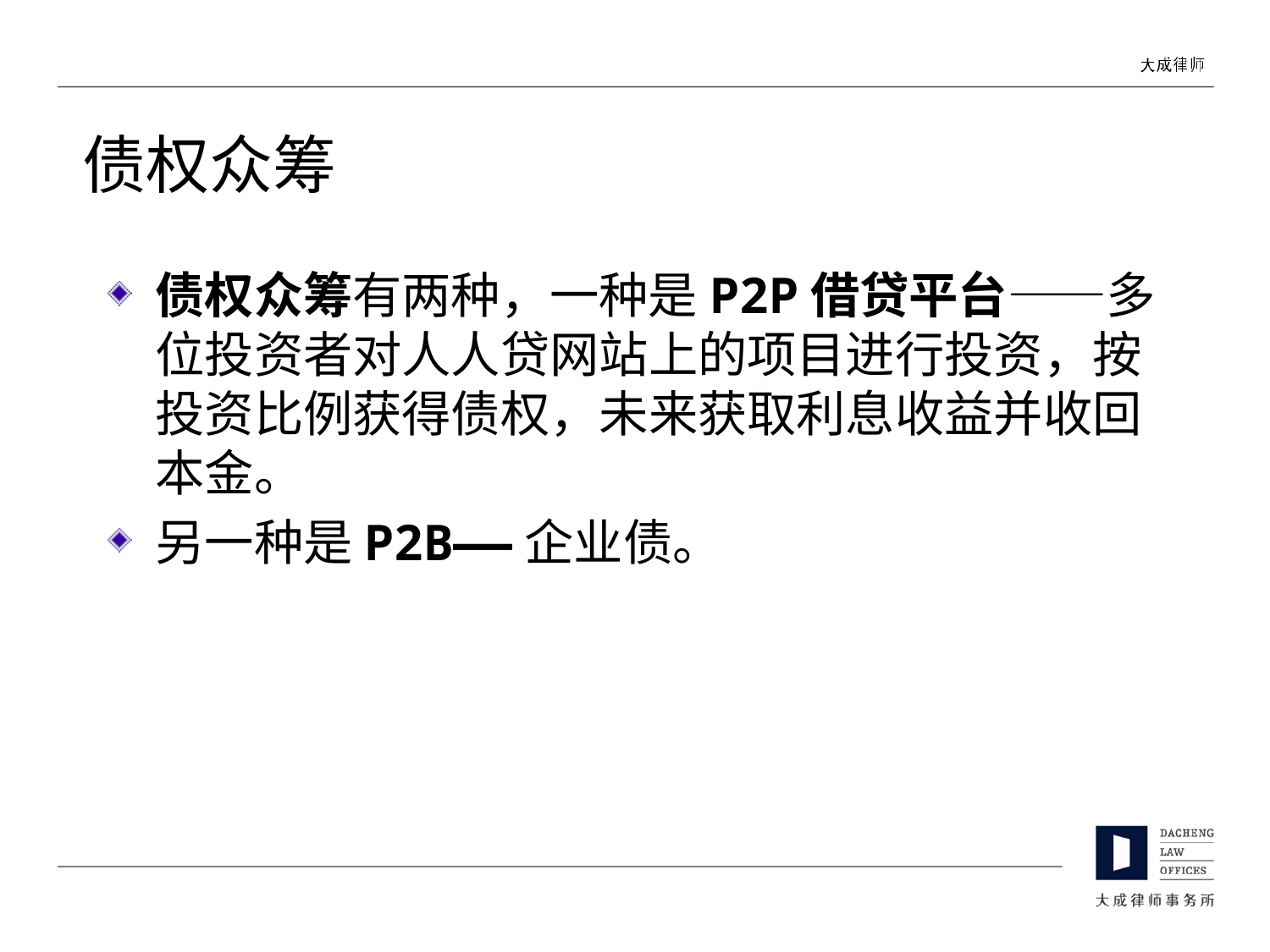

# 债权众筹
债权众筹有两种，一种是P2P借贷平台——多位投资者对人人贷网站上的项目进行投资，按投资比例获得债权，未来获取利息收益并收回本金。
另一种是P2B——企业债。